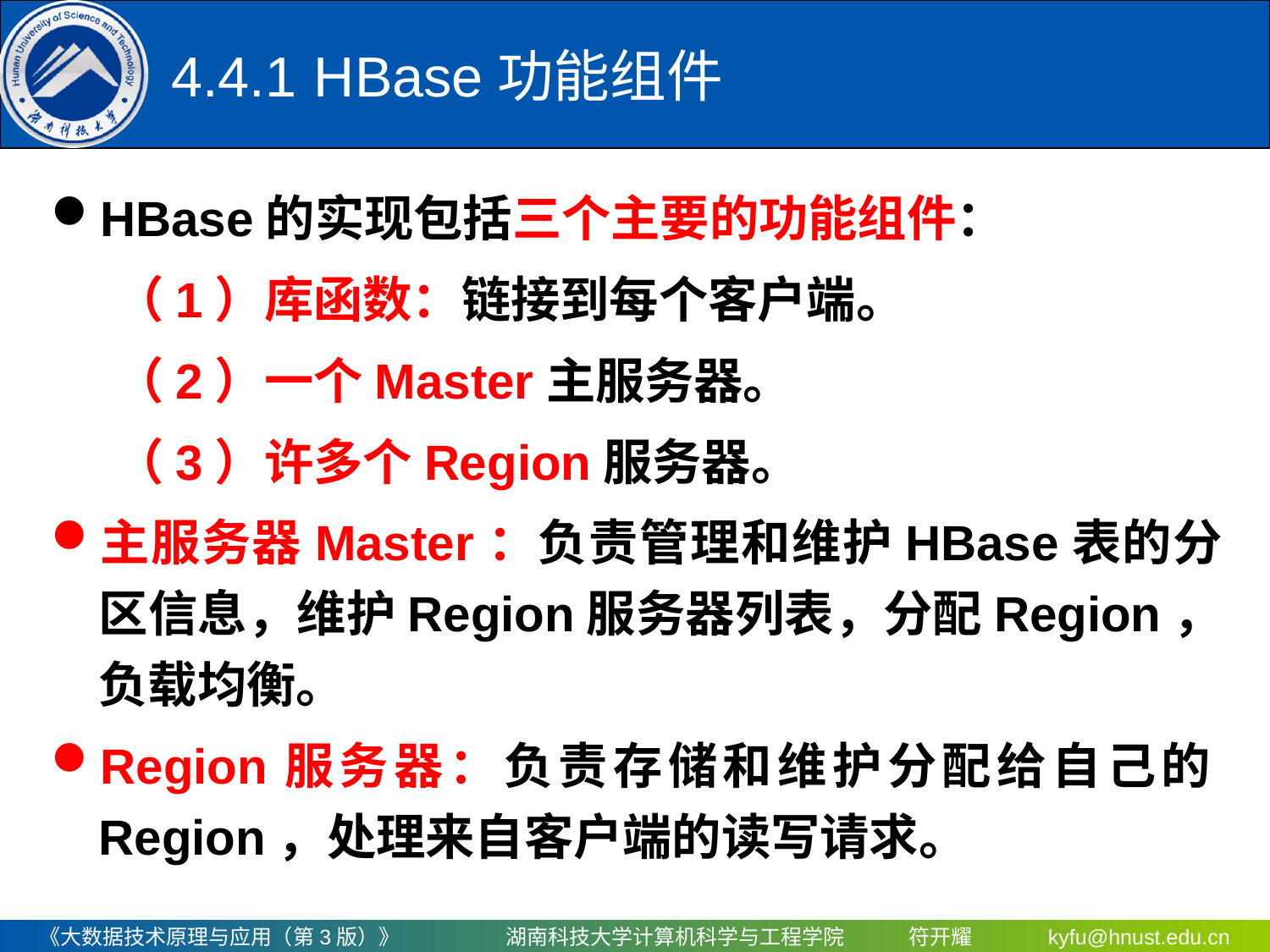

# 4.4.1	 HBase功能组件
HBase的实现包括三个主要的功能组件：
（1）库函数：链接到每个客户端。
（2）一个Master主服务器。
（3）许多个Region服务器。
主服务器Master：负责管理和维护HBase表的分区信息，维护Region服务器列表，分配Region，负载均衡。
Region服务器：负责存储和维护分配给自己的Region，处理来自客户端的读写请求。